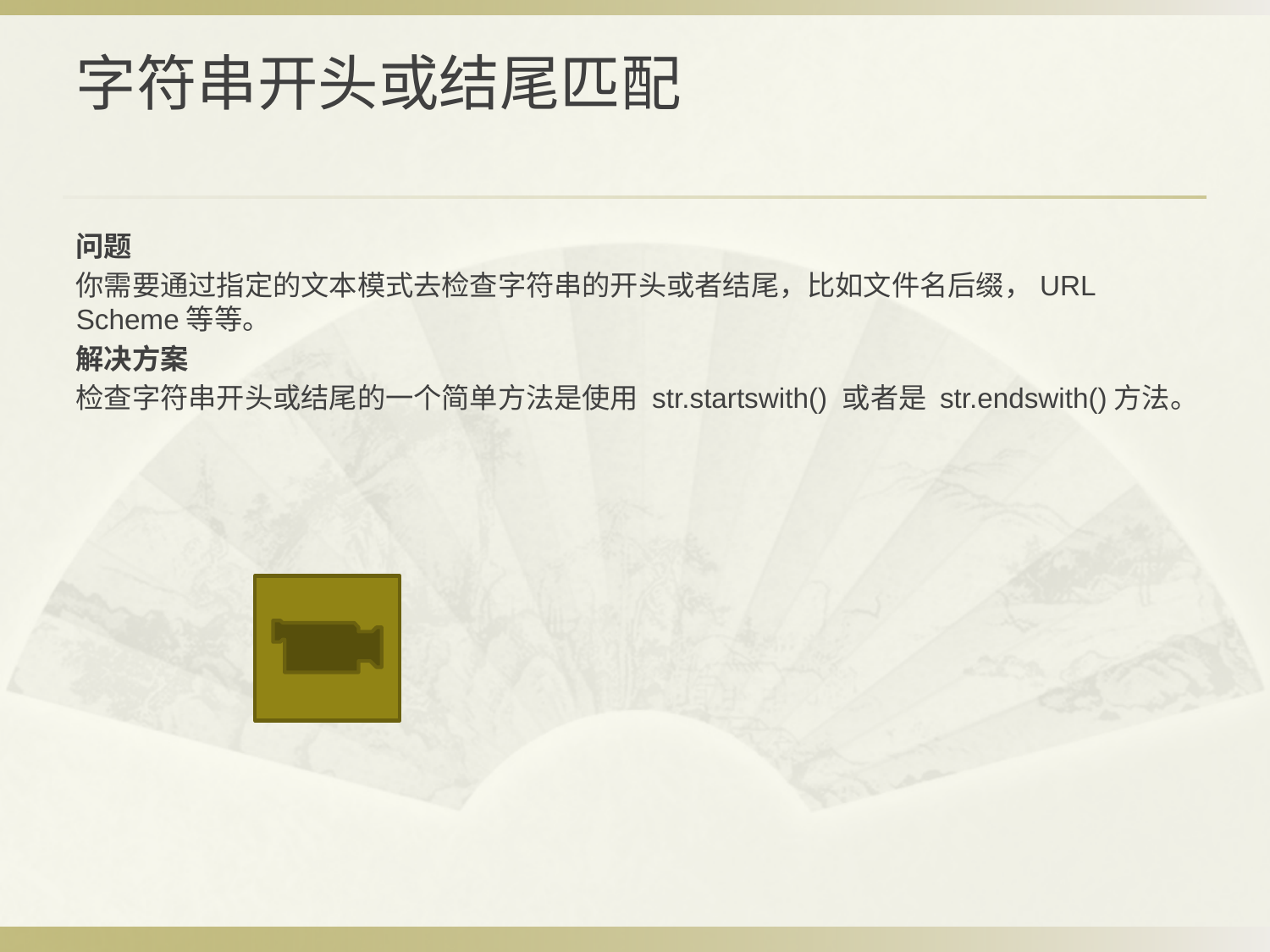

# 字符串开头或结尾匹配
问题
你需要通过指定的文本模式去检查字符串的开头或者结尾，比如文件名后缀，URL Scheme等等。
解决方案
检查字符串开头或结尾的一个简单方法是使用 str.startswith() 或者是 str.endswith()方法。